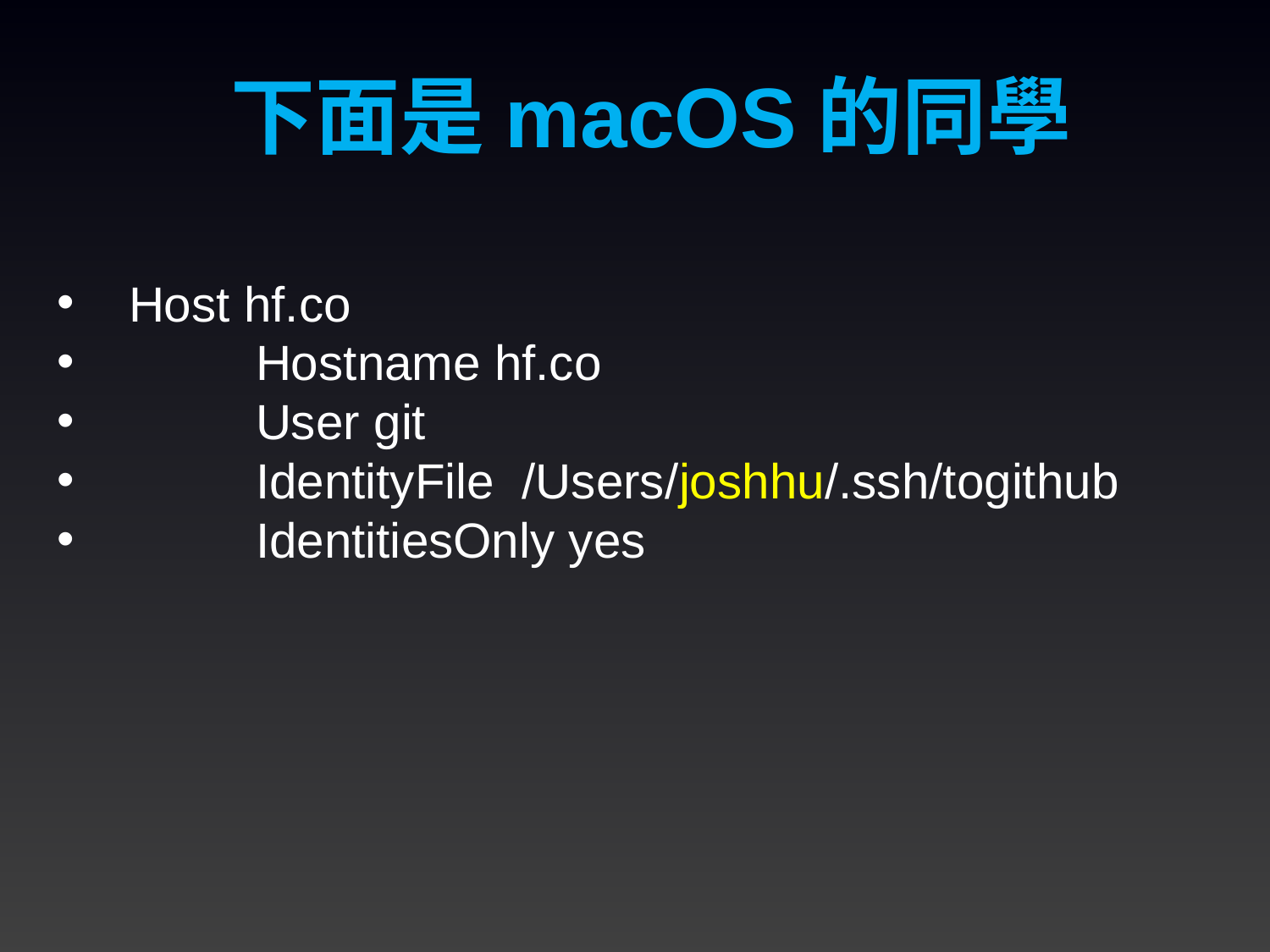

下面是macOS的同學
Host hf.co
	Hostname hf.co
	User git
	IdentityFile  /Users/joshhu/.ssh/togithub
	IdentitiesOnly yes